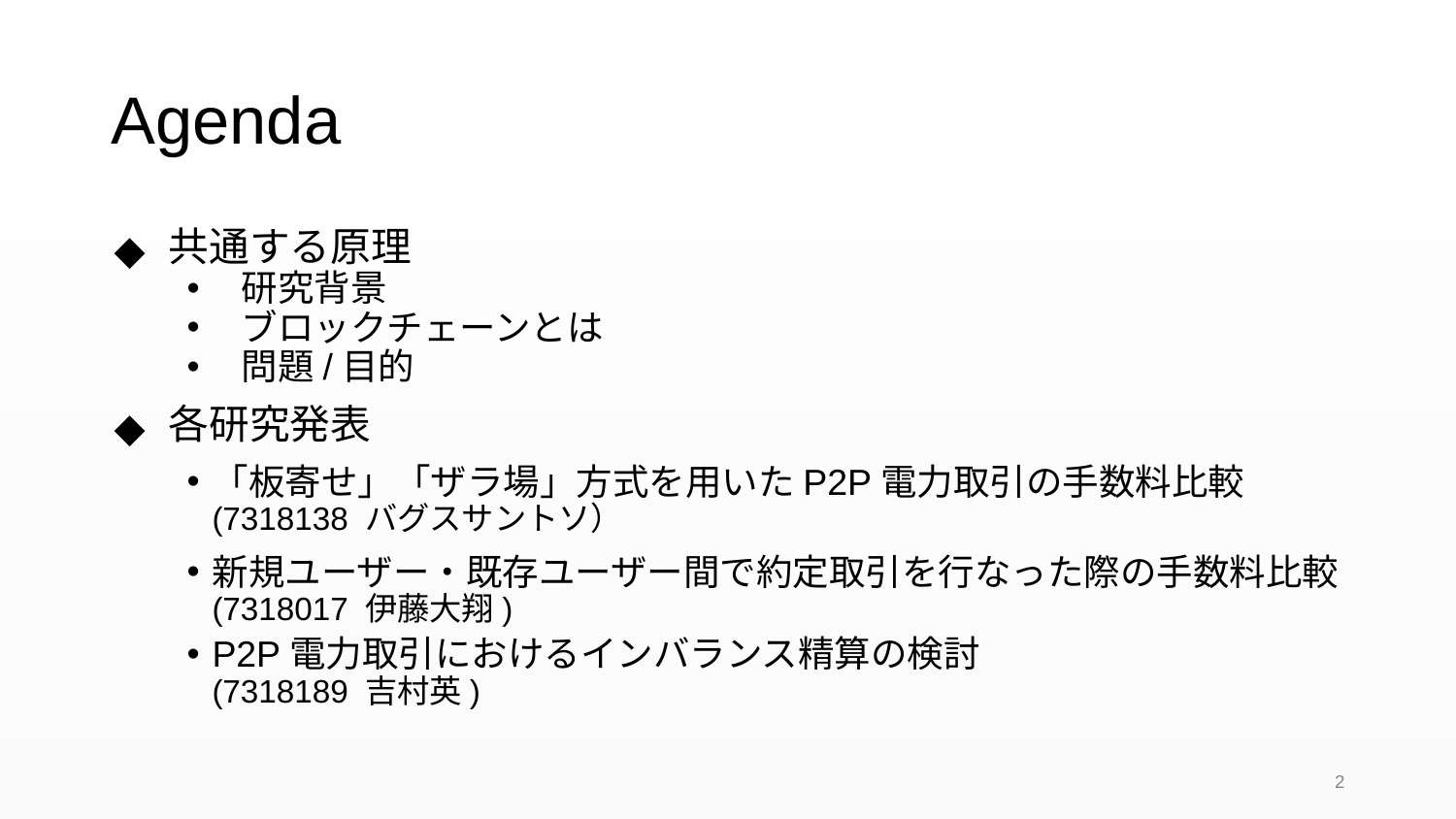

# Agenda
共通する原理
研究背景
ブロックチェーンとは
問題/目的
各研究発表
「板寄せ」「ザラ場」方式を用いたP2P電力取引の手数料比較　　　　(7318138 バグスサントソ）
新規ユーザー・既存ユーザー間で約定取引を行なった際の手数料比較　(7318017 伊藤大翔)
P2P電力取引におけるインバランス精算の検討　　　　　　　　　　　(7318189 吉村英)

2